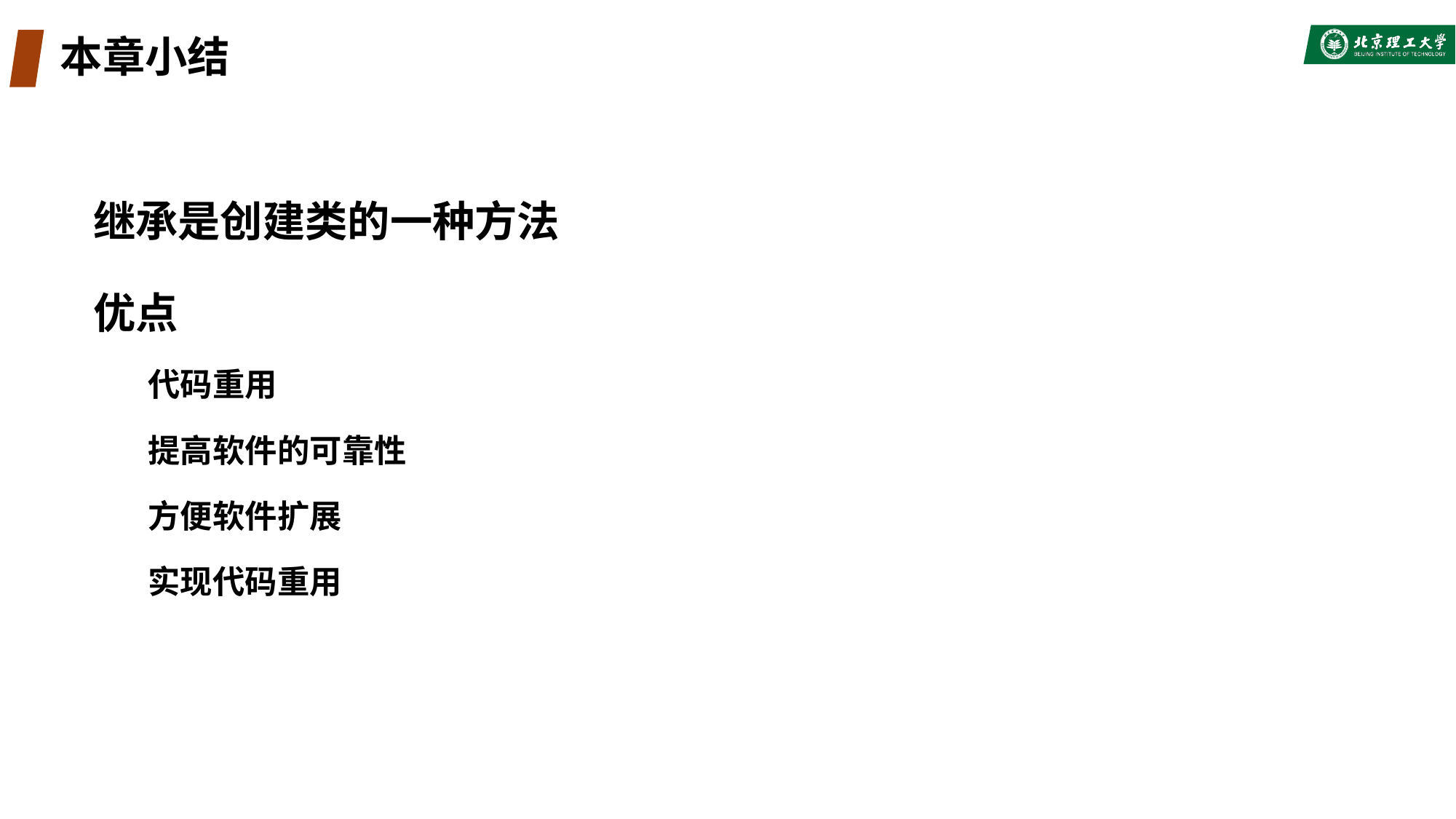

# 本章小结
继承是创建类的一种方法
优点
代码重用
提高软件的可靠性
方便软件扩展
实现代码重用